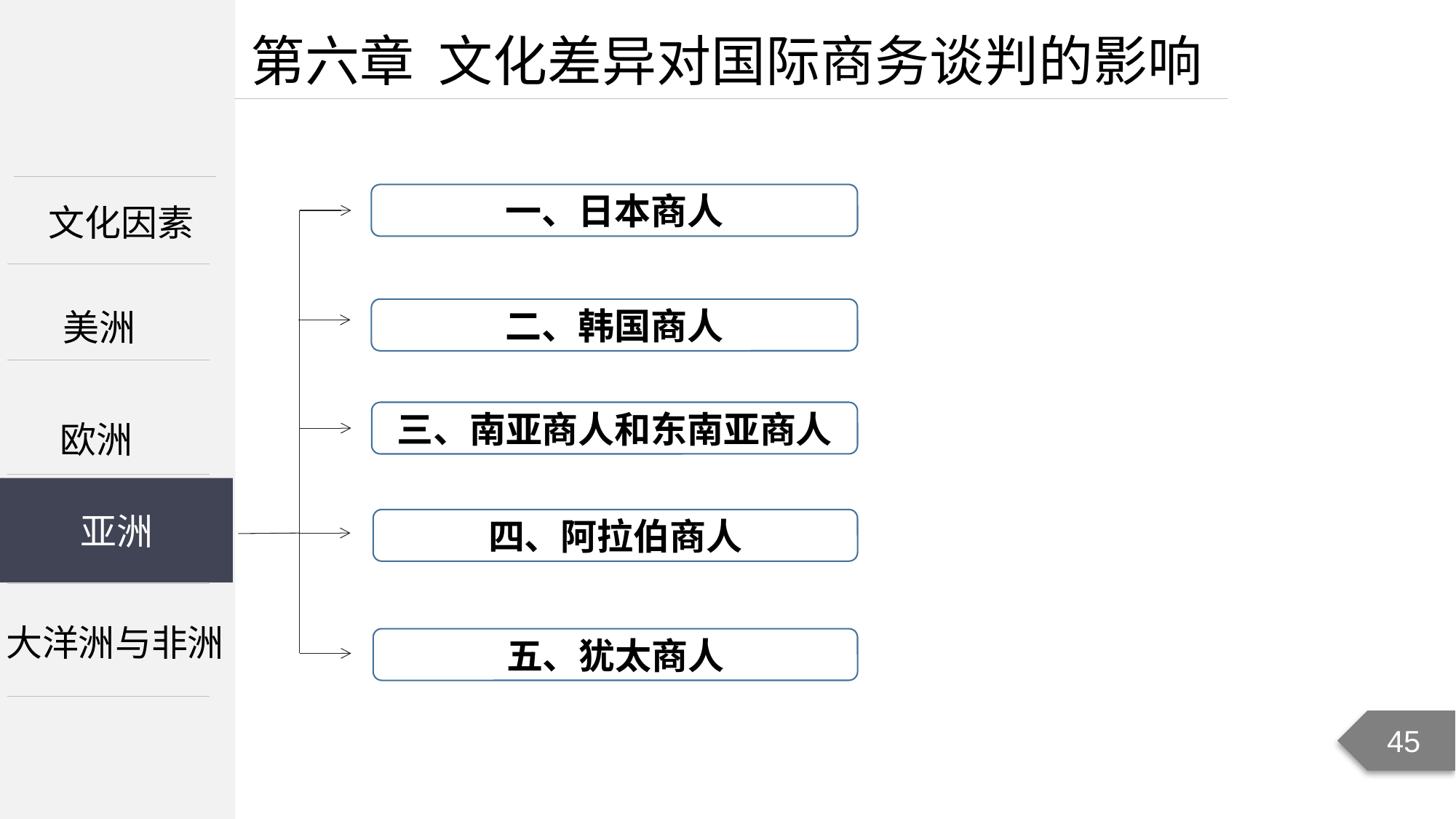

第六章  文化差异对国际商务谈判的影响
一、日本商人
文化因素

美洲
二、韩国商人
欧洲
三、南亚商人和东南亚商人
亚洲
亚洲
四、阿拉伯商人
大洋洲与非洲
五、犹太商人
45